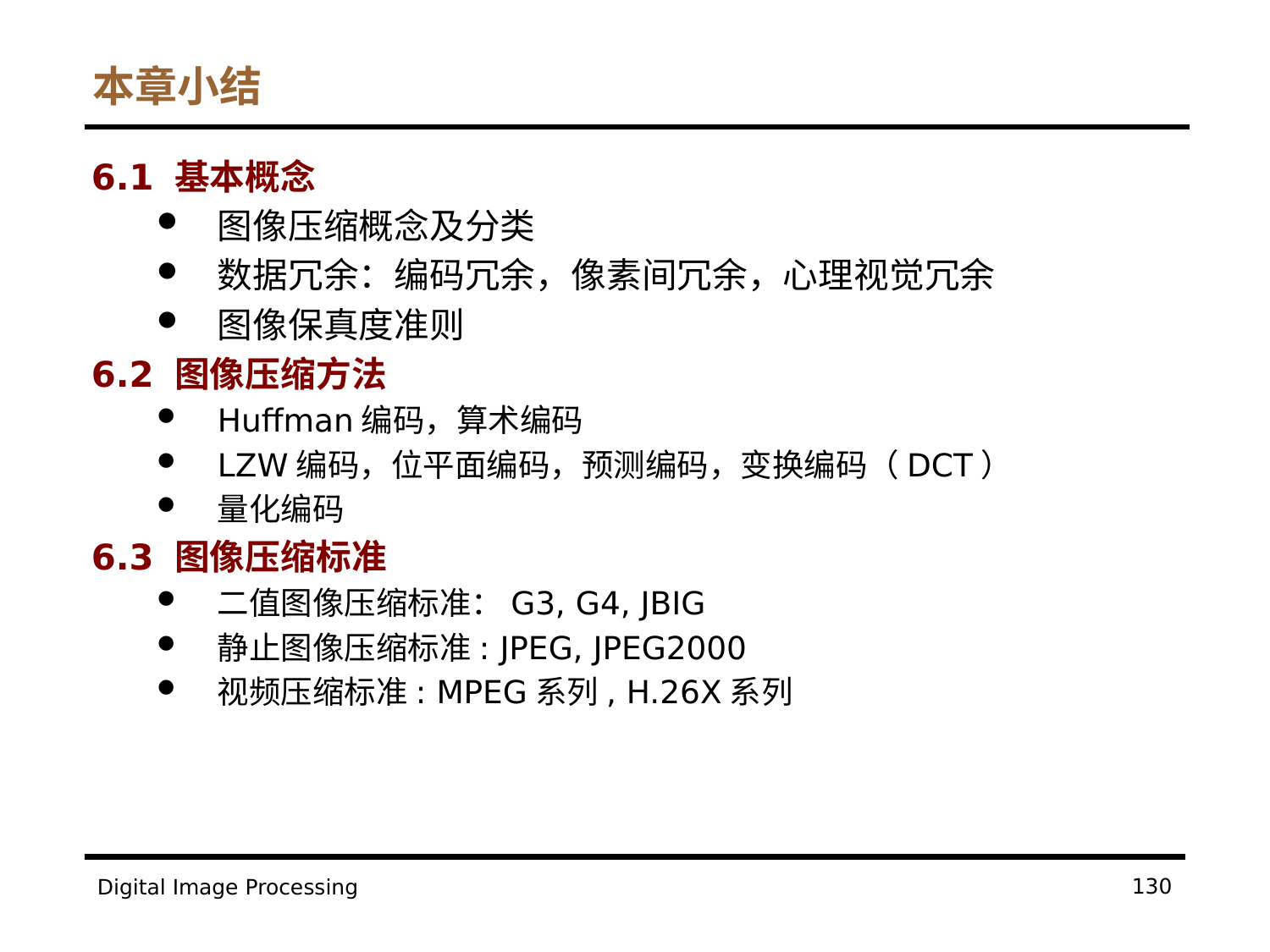

# 本章小结
6.1 基本概念
图像压缩概念及分类
数据冗余：编码冗余，像素间冗余，心理视觉冗余
图像保真度准则
6.2 图像压缩方法
Huffman编码，算术编码
LZW编码，位平面编码，预测编码，变换编码（DCT）
量化编码
6.3 图像压缩标准
二值图像压缩标准：G3, G4, JBIG
静止图像压缩标准: JPEG, JPEG2000
视频压缩标准: MPEG系列, H.26X系列
130
Digital Image Processing